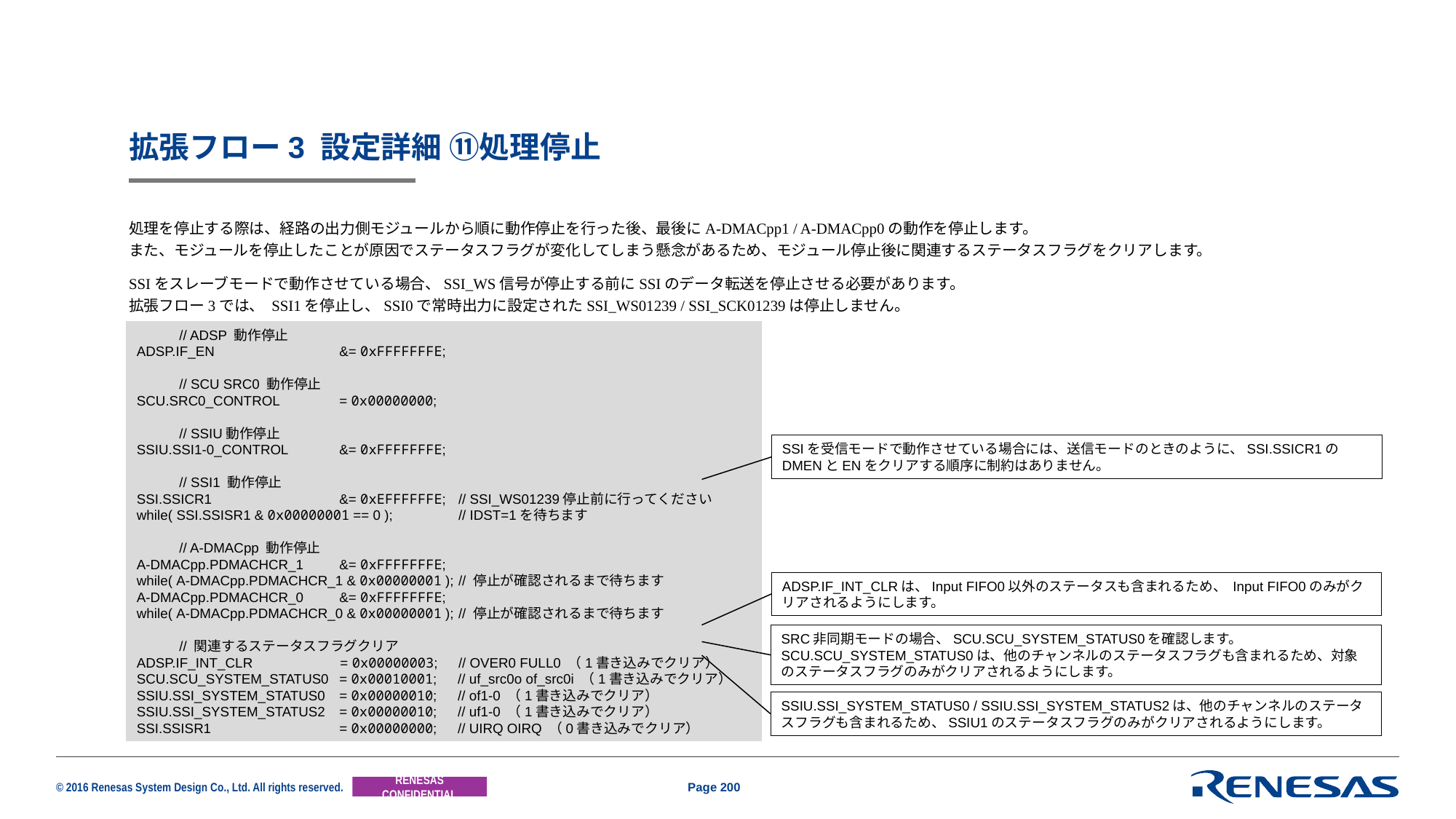

# 拡張フロー3 設定詳細 ⑪処理停止
処理を停止する際は、経路の出力側モジュールから順に動作停止を行った後、最後にA-DMACpp1 / A-DMACpp0の動作を停止します。
また、モジュールを停止したことが原因でステータスフラグが変化してしまう懸念があるため、モジュール停止後に関連するステータスフラグをクリアします。
SSIをスレーブモードで動作させている場合、SSI_WS信号が停止する前にSSIのデータ転送を停止させる必要があります。
拡張フロー3では、 SSI1を停止し、SSI0で常時出力に設定されたSSI_WS01239 / SSI_SCK01239は停止しません。
	// ADSP 動作停止
ADSP.IF_EN	&= 0xFFFFFFFE;

	// SCU SRC0 動作停止
SCU.SRC0_CONTROL	= 0x00000000;

	// SSIU動作停止
SSIU.SSI1-0_CONTROL	&= 0xFFFFFFFE;

	// SSI1 動作停止
SSI.SSICR1	&= 0xEFFFFFFE;	// SSI_WS01239停止前に行ってください
while( SSI.SSISR1 & 0x00000001 == 0 );	// IDST=1を待ちます

	// A-DMACpp 動作停止
A-DMACpp.PDMACHCR_1 	&= 0xFFFFFFFE;
while( A-DMACpp.PDMACHCR_1 & 0x00000001 );	// 停止が確認されるまで待ちます
A-DMACpp.PDMACHCR_0 	&= 0xFFFFFFFE;
while( A-DMACpp.PDMACHCR_0 & 0x00000001 );	// 停止が確認されるまで待ちます

	// 関連するステータスフラグクリア
ADSP.IF_INT_CLR	= 0x00000003;	// OVER0 FULL0 （1書き込みでクリア）
SCU.SCU_SYSTEM_STATUS0	= 0x00010001;	// uf_src0o of_src0i （1書き込みでクリア）
SSIU.SSI_SYSTEM_STATUS0	= 0x00000010;	// of1-0 （1書き込みでクリア）
SSIU.SSI_SYSTEM_STATUS2	= 0x00000010;	// uf1-0 （1書き込みでクリア）
SSI.SSISR1 	= 0x00000000;	// UIRQ OIRQ （0書き込みでクリア）
SSIを受信モードで動作させている場合には、送信モードのときのように、SSI.SSICR1のDMENとENをクリアする順序に制約はありません。
ADSP.IF_INT_CLRは、Input FIFO0以外のステータスも含まれるため、 Input FIFO0のみがクリアされるようにします。
SRC非同期モードの場合、SCU.SCU_SYSTEM_STATUS0を確認します。
SCU.SCU_SYSTEM_STATUS0は、他のチャンネルのステータスフラグも含まれるため、対象のステータスフラグのみがクリアされるようにします。
SSIU.SSI_SYSTEM_STATUS0 / SSIU.SSI_SYSTEM_STATUS2は、他のチャンネルのステータスフラグも含まれるため、SSIU1のステータスフラグのみがクリアされるようにします。
Page 200